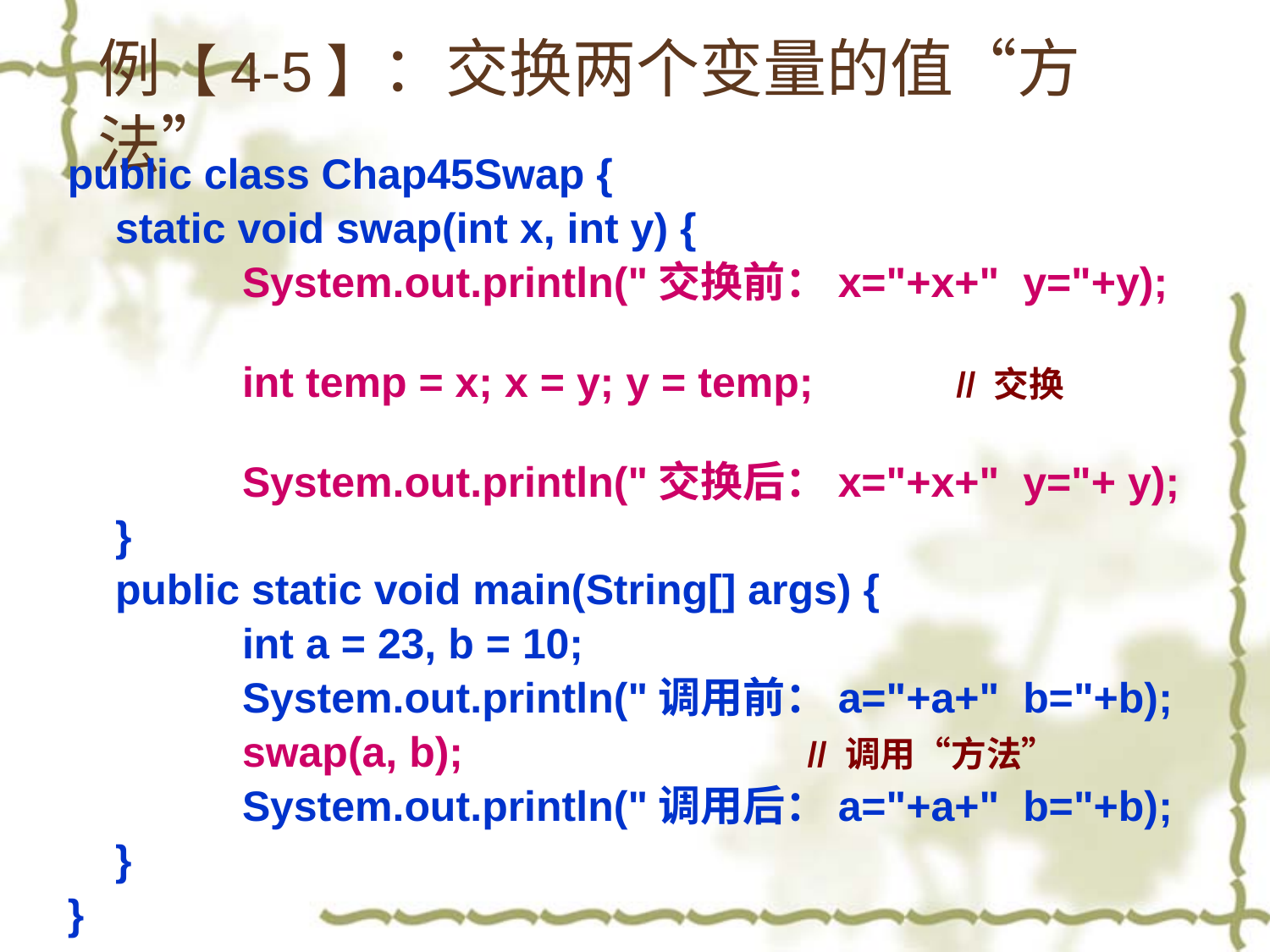

# 例【4-5】：交换两个变量的值“方法”
public class Chap45Swap {
	static void swap(int x, int y) {
		System.out.println("交换前：x="+x+"  y="+y);
		int temp = x; x = y; y = temp;            // 交换
		System.out.println("交换后：x="+x+"  y="+ y);
	}
	public static void main(String[] args) {
		int a = 23, b = 10;
		System.out.println("调用前：a="+a+"  b="+b);
		swap(a, b);                             // 调用“方法”
		System.out.println("调用后：a="+a+"  b="+b);
	}
}